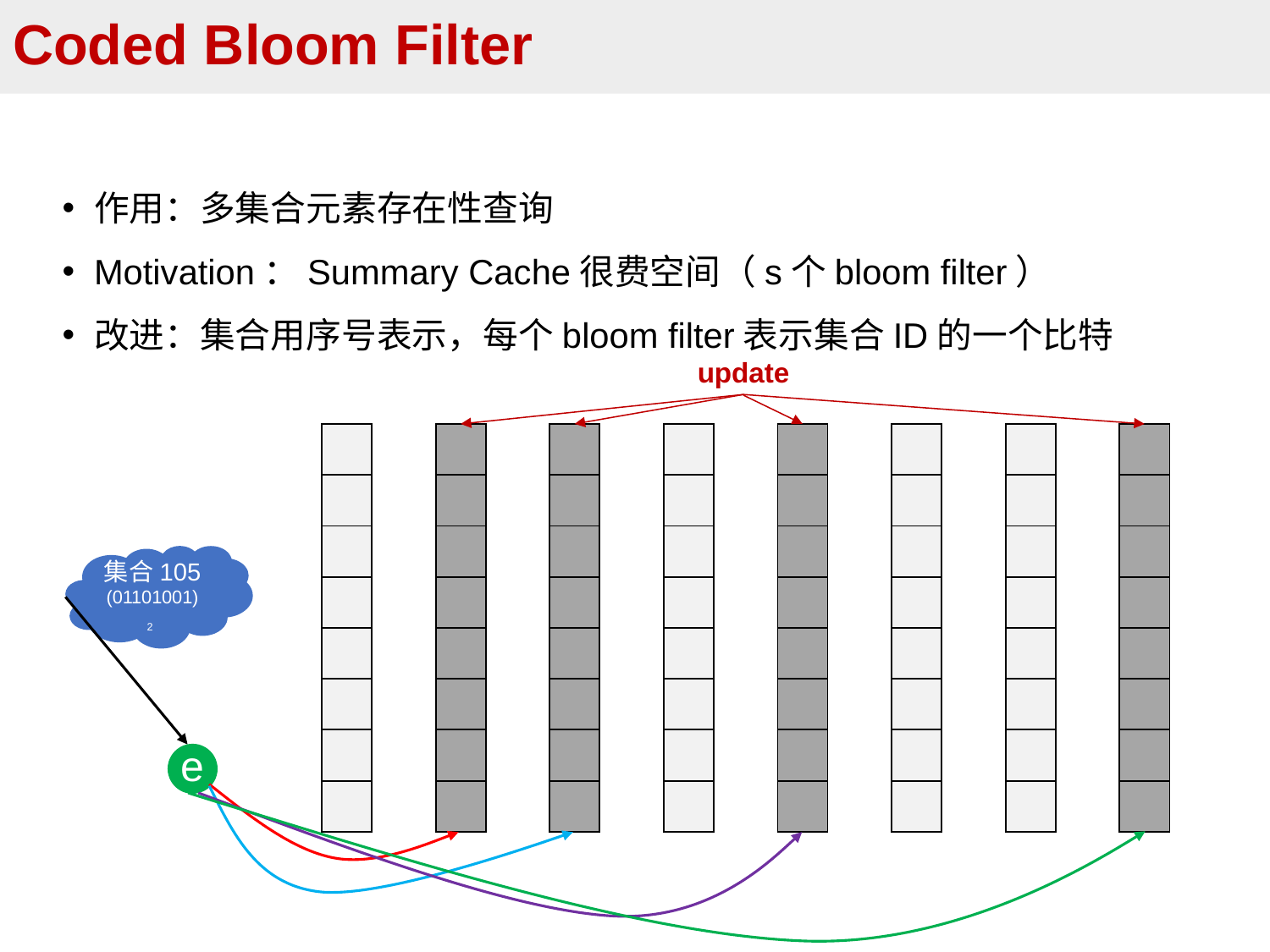

# Coded Bloom Filter
作用：多集合元素存在性查询
Motivation：Summary Cache很费空间（s个bloom filter）
改进：集合用序号表示，每个bloom filter表示集合ID的一个比特

update
|  |
| --- |
|  |
|  |
|  |
|  |
|  |
|  |
|  |
|  |
| --- |
|  |
|  |
|  |
|  |
|  |
|  |
|  |
|  |
| --- |
|  |
|  |
|  |
|  |
|  |
|  |
|  |
|  |
| --- |
|  |
|  |
|  |
|  |
|  |
|  |
|  |
|  |
| --- |
|  |
|  |
|  |
|  |
|  |
|  |
|  |
|  |
| --- |
|  |
|  |
|  |
|  |
|  |
|  |
|  |
|  |
| --- |
|  |
|  |
|  |
|  |
|  |
|  |
|  |
|  |
| --- |
|  |
|  |
|  |
|  |
|  |
|  |
|  |
集合105
(01101001)2
e